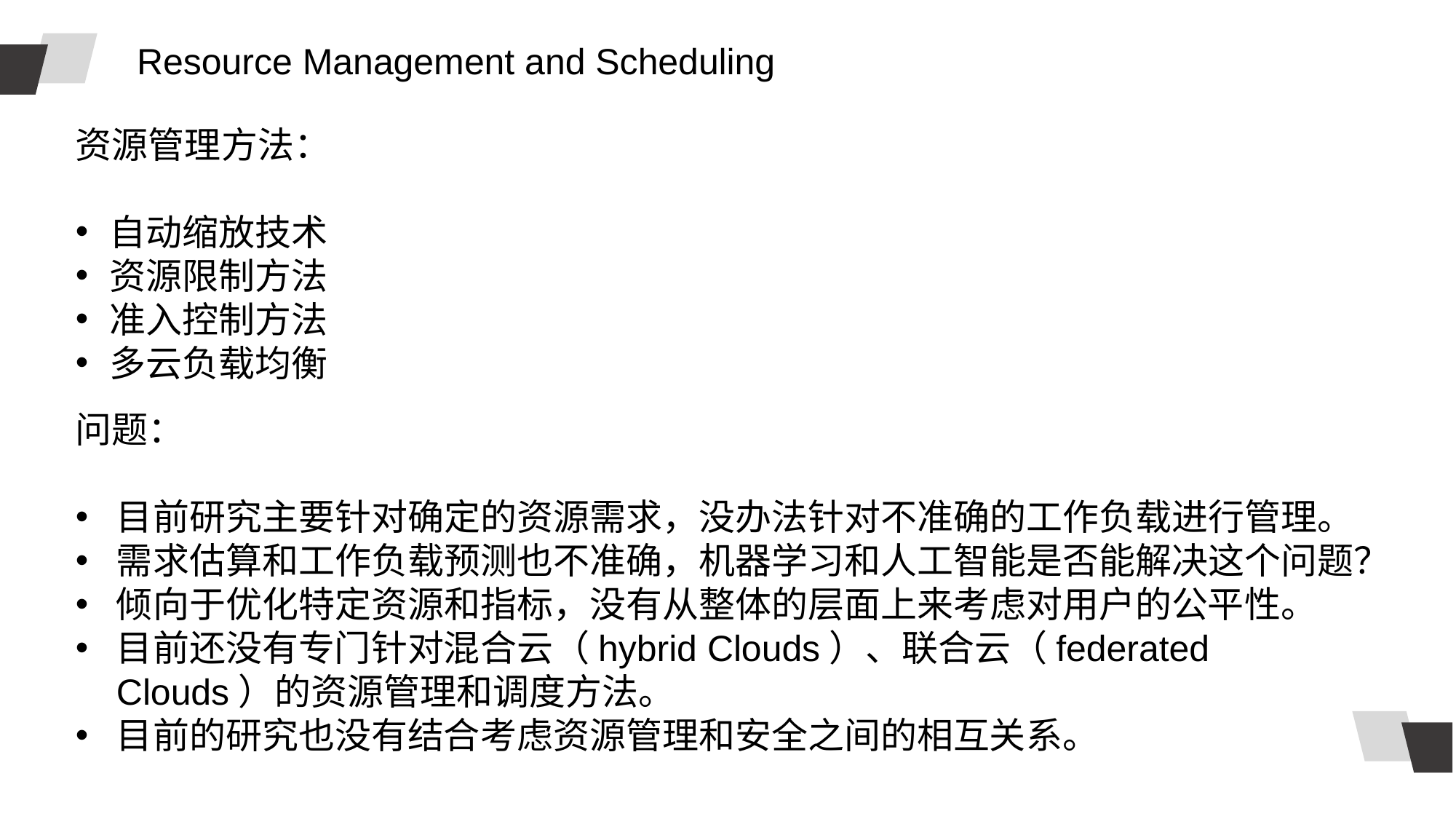

Resource Management and Scheduling
资源管理方法：

自动缩放技术
资源限制方法
准入控制方法
多云负载均衡
问题：

目前研究主要针对确定的资源需求，没办法针对不准确的工作负载进行管理。
需求估算和工作负载预测也不准确，机器学习和人工智能是否能解决这个问题？
倾向于优化特定资源和指标，没有从整体的层面上来考虑对用户的公平性。
目前还没有专门针对混合云（hybrid Clouds）、联合云（federated Clouds）的资源管理和调度方法。
目前的研究也没有结合考虑资源管理和安全之间的相互关系。